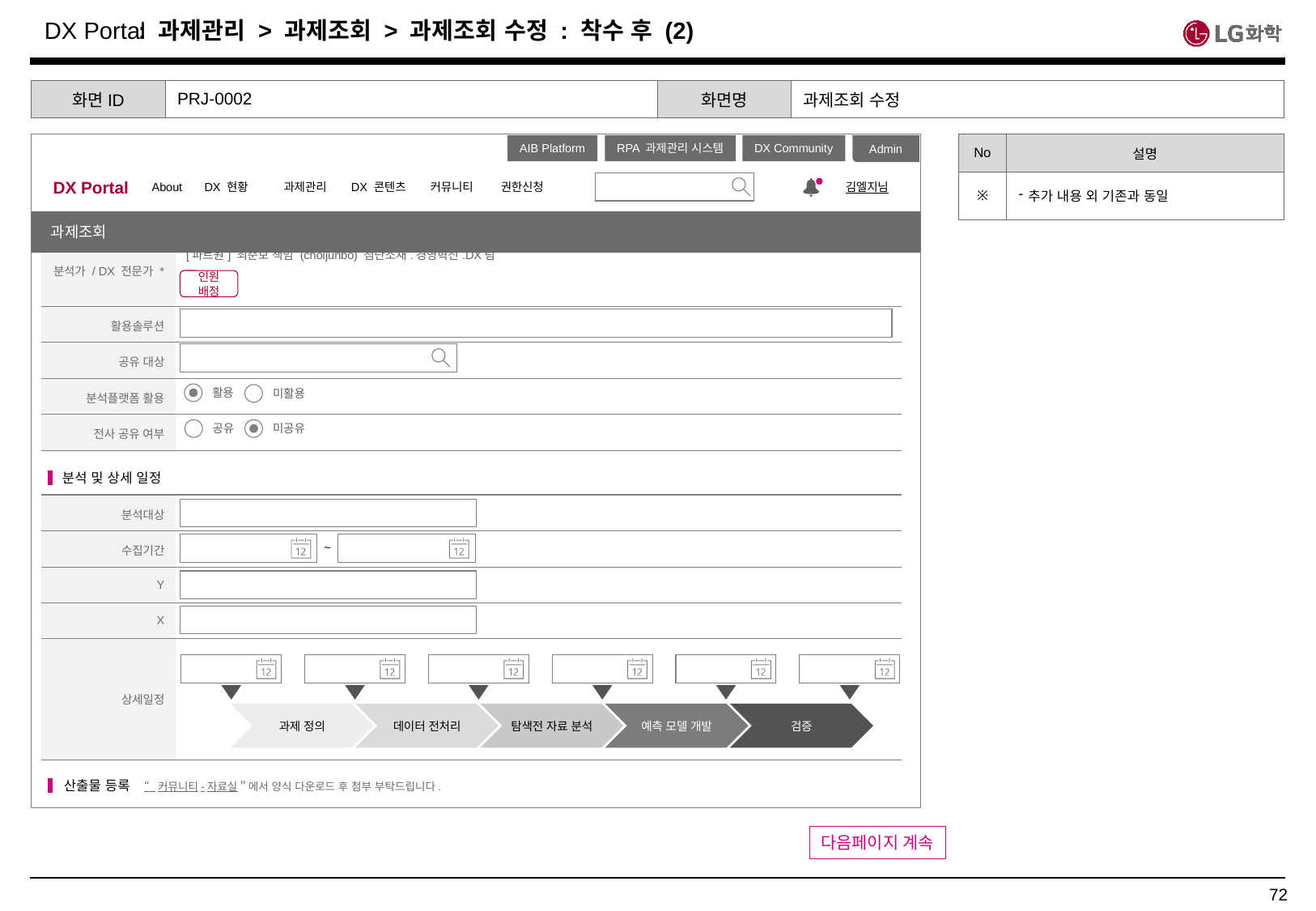

: 과제관리 > 과제조회 > 과제조회 수정 : 착수 후 (2)
| 화면ID | PRJ-0002 | 화면명 | 과제조회 수정 |
| --- | --- | --- | --- |

| No | 설명 |
| --- | --- |
| ※ | 추가 내용 외 기존과 동일 |

Admin
DX Portal

About
DX 현황
과제관리
DX 콘텐츠
커뮤니티
권한신청
김엘지님

AIB Platform
RPA 과제관리 시스템
DX Community
공지사항

과제조회
| 분석가 / DX 전문가 \* | [파트원] 최준보 책임 (choijunbo) 첨단소재.경영혁신.DX팀 |  |  |  |  |
| --- | --- | --- | --- | --- | --- |
| 활용솔루션 |  |  |  |  |  |
| 공유 대상 |  |  |  |  |  |
| 분석플랫폼 활용 |  |  |  |  |  |
| 전사 공유 여부 |  |  |  |  |  |
인원 배정

활용

미활용

공유

미공유

분석 및 상세 일정
| 분석대상 |  |  |  |  |  |
| --- | --- | --- | --- | --- | --- |
| 수집기간 |  |  |  |  |  |
| Y |  |  |  |  |  |
| X |  |  |  |  |  |
| 상세일정 |  |  |  |  |  |

~

과제 정의
데이터 전처리
탐색전 자료 분석
예측 모델 개발
검증
산출물 등록
“커뮤니티-자료실＂에서 양식 다운로드 후 첨부 부탁드립니다.
다음페이지 계속